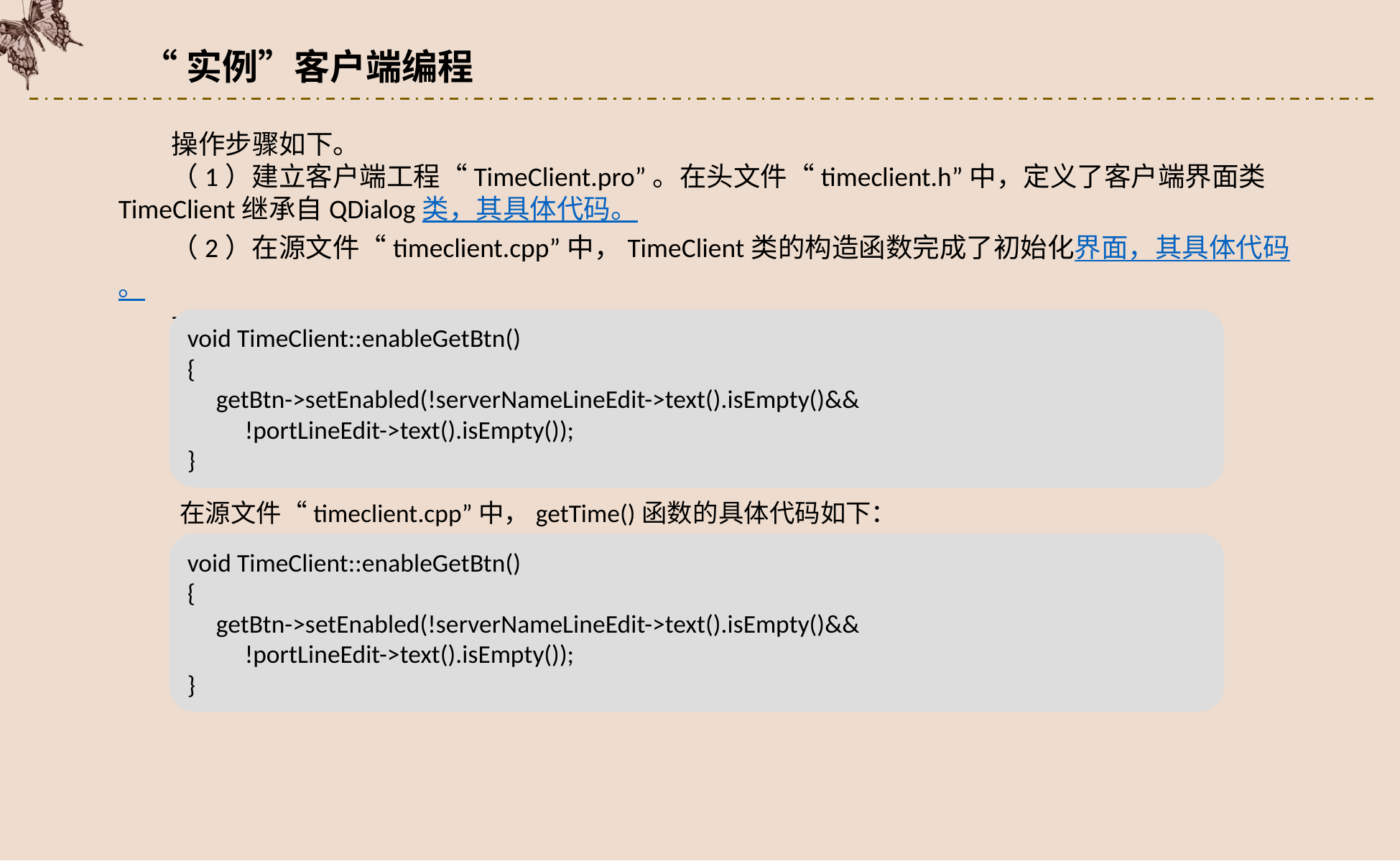

“实例”客户端编程
操作步骤如下。
（1）建立客户端工程“TimeClient.pro”。在头文件“timeclient.h”中，定义了客户端界面类TimeClient继承自QDialog类，其具体代码。
（2）在源文件“timeclient.cpp”中，TimeClient类的构造函数完成了初始化界面，其具体代码。
在源文件“timeclient.cpp”中，enableGetBtn()函数的具体代码如下：
void TimeClient::enableGetBtn()
{
     getBtn->setEnabled(!serverNameLineEdit->text().isEmpty()&&
          !portLineEdit->text().isEmpty());
}
在源文件“timeclient.cpp”中，getTime()函数的具体代码如下：
void TimeClient::enableGetBtn()
{
     getBtn->setEnabled(!serverNameLineEdit->text().isEmpty()&&
          !portLineEdit->text().isEmpty());
}